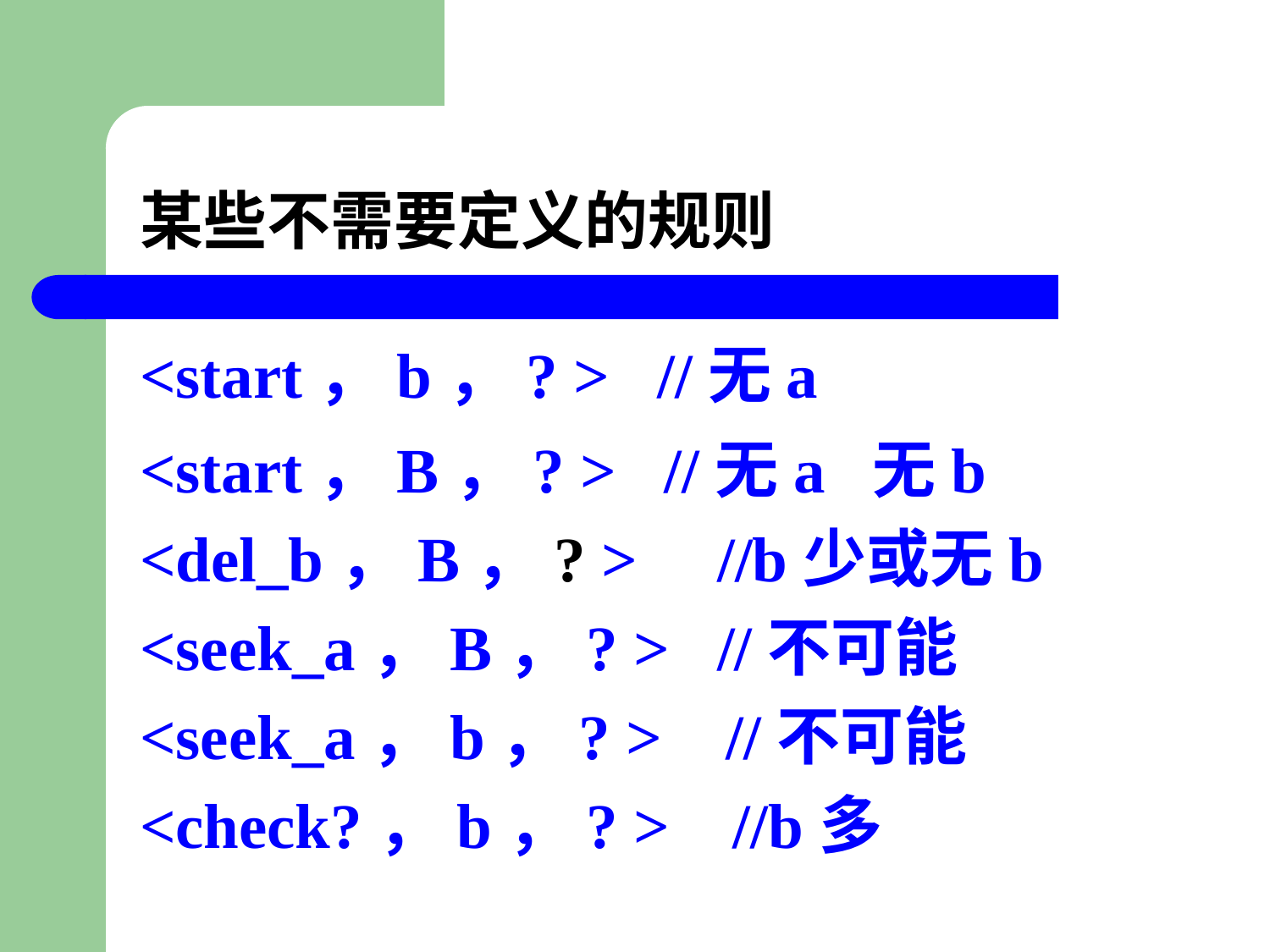

# 某些不需要定义的规则
<start，b，? >   //无a
<start，B，? >   //无a  无b
<del_b，B，? >     //b少或无b
<seek_a，B，? >   //不可能
<seek_a，b，? >    //不可能
<check?，b，? >    //b多